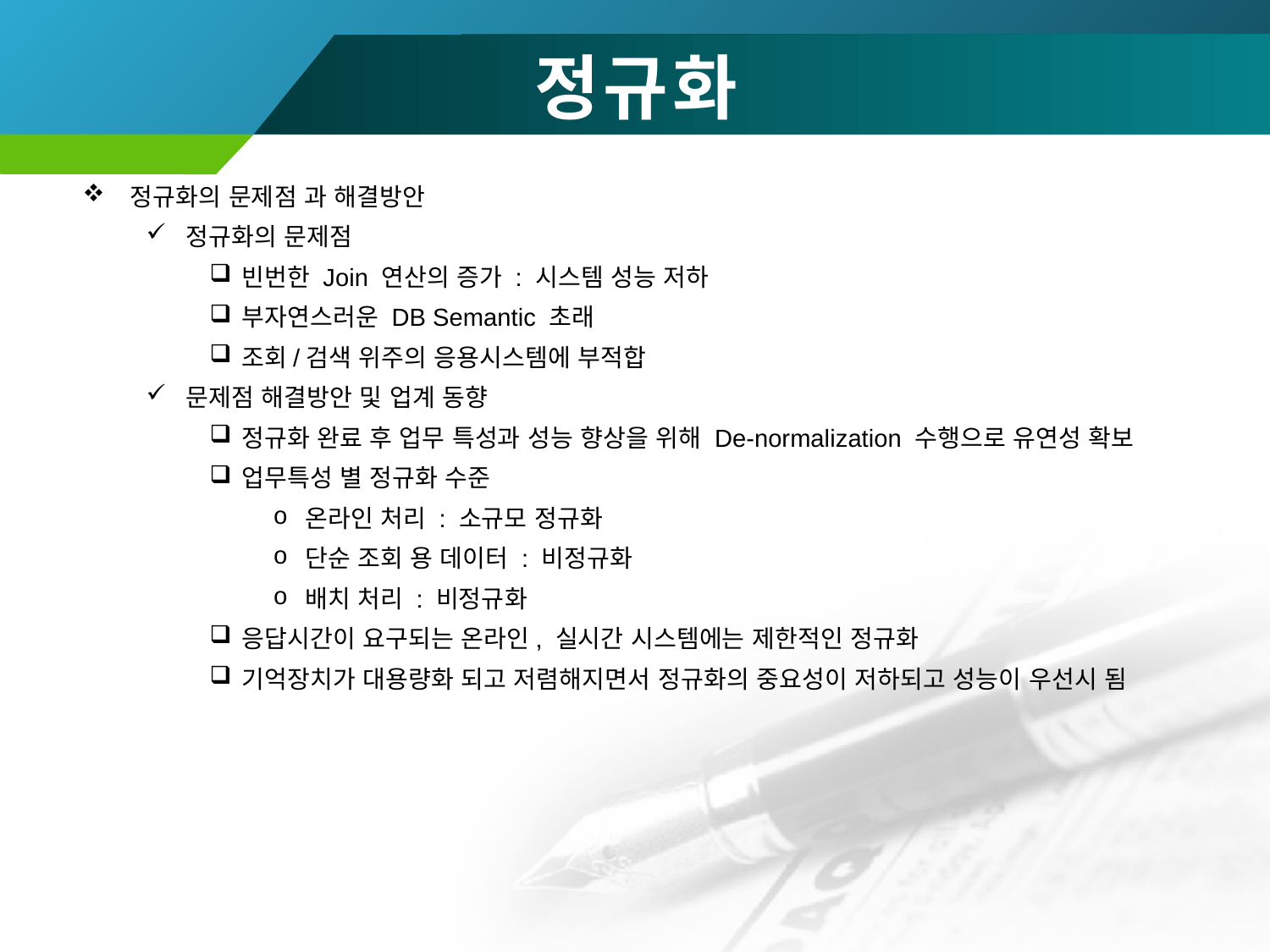

# 정규화
정규화의 문제점 과 해결방안
정규화의 문제점
빈번한 Join 연산의 증가 : 시스템 성능 저하
부자연스러운 DB Semantic 초래
조회/검색 위주의 응용시스템에 부적합
문제점 해결방안 및 업계 동향
정규화 완료 후 업무 특성과 성능 향상을 위해 De-normalization 수행으로 유연성 확보
업무특성 별 정규화 수준
온라인 처리 : 소규모 정규화
단순 조회 용 데이터 : 비정규화
배치 처리 : 비정규화
응답시간이 요구되는 온라인, 실시간 시스템에는 제한적인 정규화
기억장치가 대용량화 되고 저렴해지면서 정규화의 중요성이 저하되고 성능이 우선시 됨